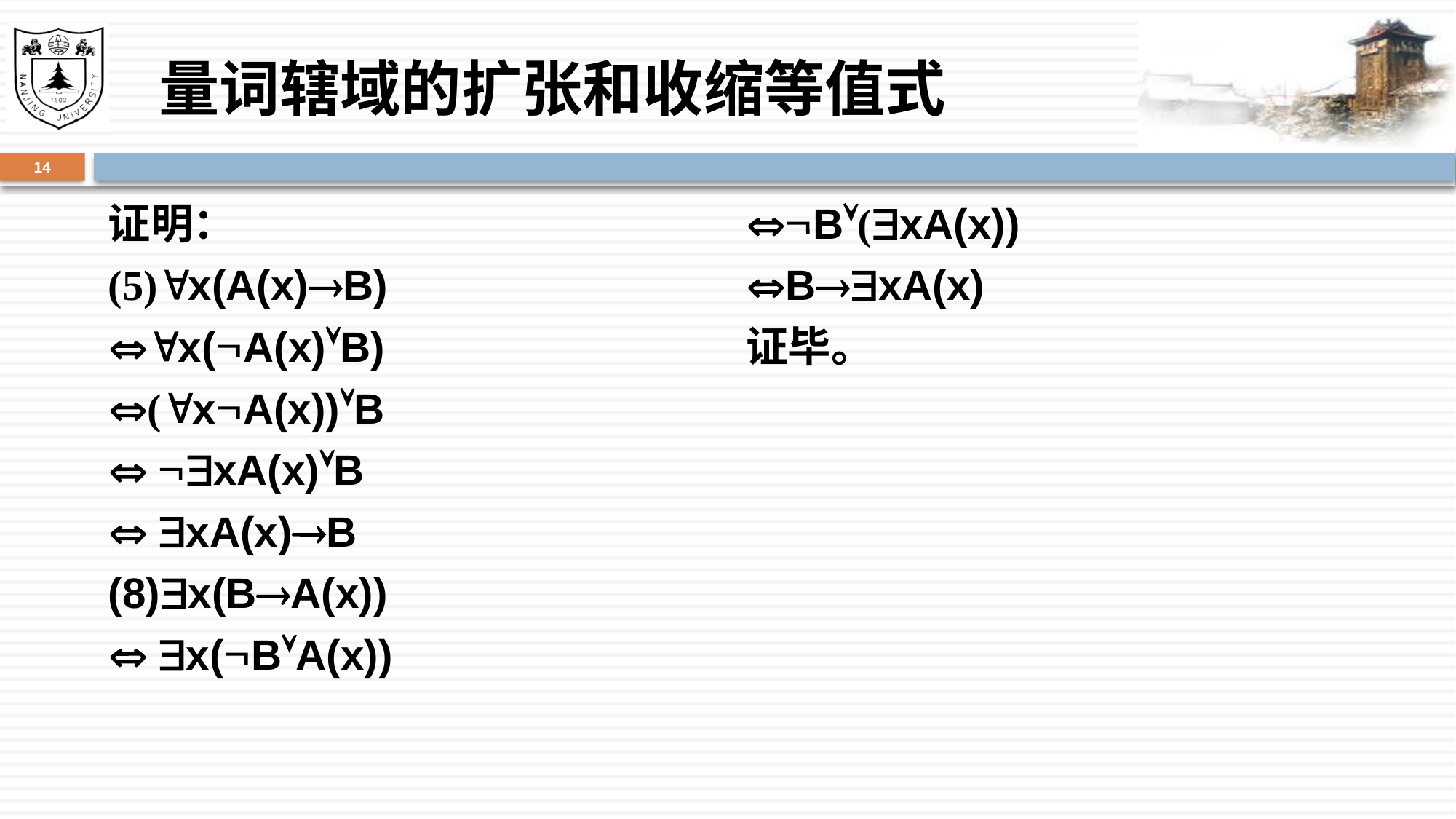

# 量词辖域的扩张和收缩等值式
14
证明：
(5)∀x(A(x)→B)
⇔∀x(¬A(x)∨B)
⇔(∀x¬A(x))∨B
⇔ ¬∃xA(x)∨B
⇔ ∃xA(x)→B
(8)∃x(B→A(x))
⇔ ∃x(¬B∨A(x))
⇔¬B∨(∃xA(x))
⇔B→∃xA(x)
证毕。